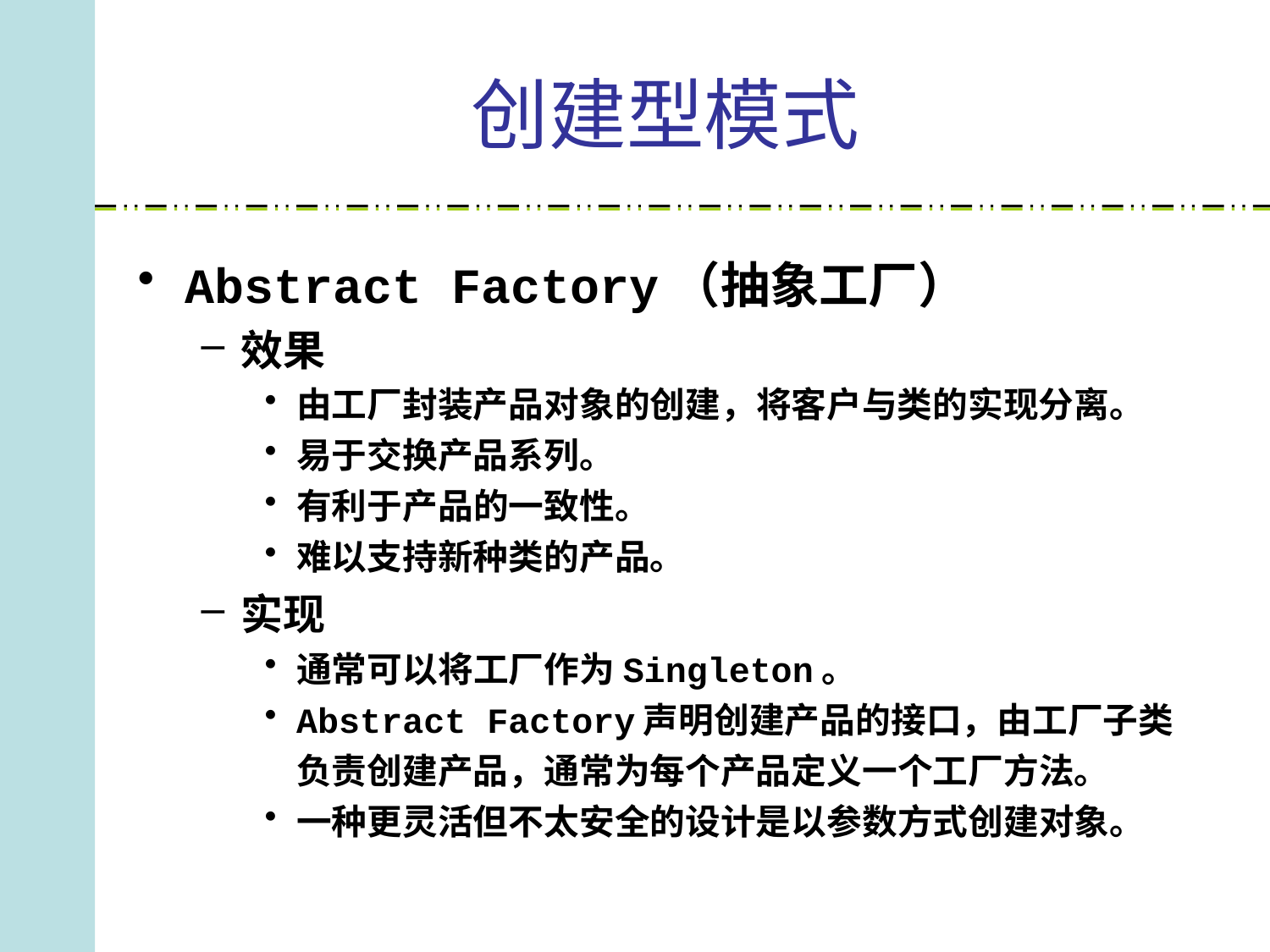

# 创建型模式
Abstract Factory（抽象工厂）
效果
由工厂封装产品对象的创建，将客户与类的实现分离。
易于交换产品系列。
有利于产品的一致性。
难以支持新种类的产品。
实现
通常可以将工厂作为Singleton。
Abstract Factory声明创建产品的接口，由工厂子类负责创建产品，通常为每个产品定义一个工厂方法。
一种更灵活但不太安全的设计是以参数方式创建对象。